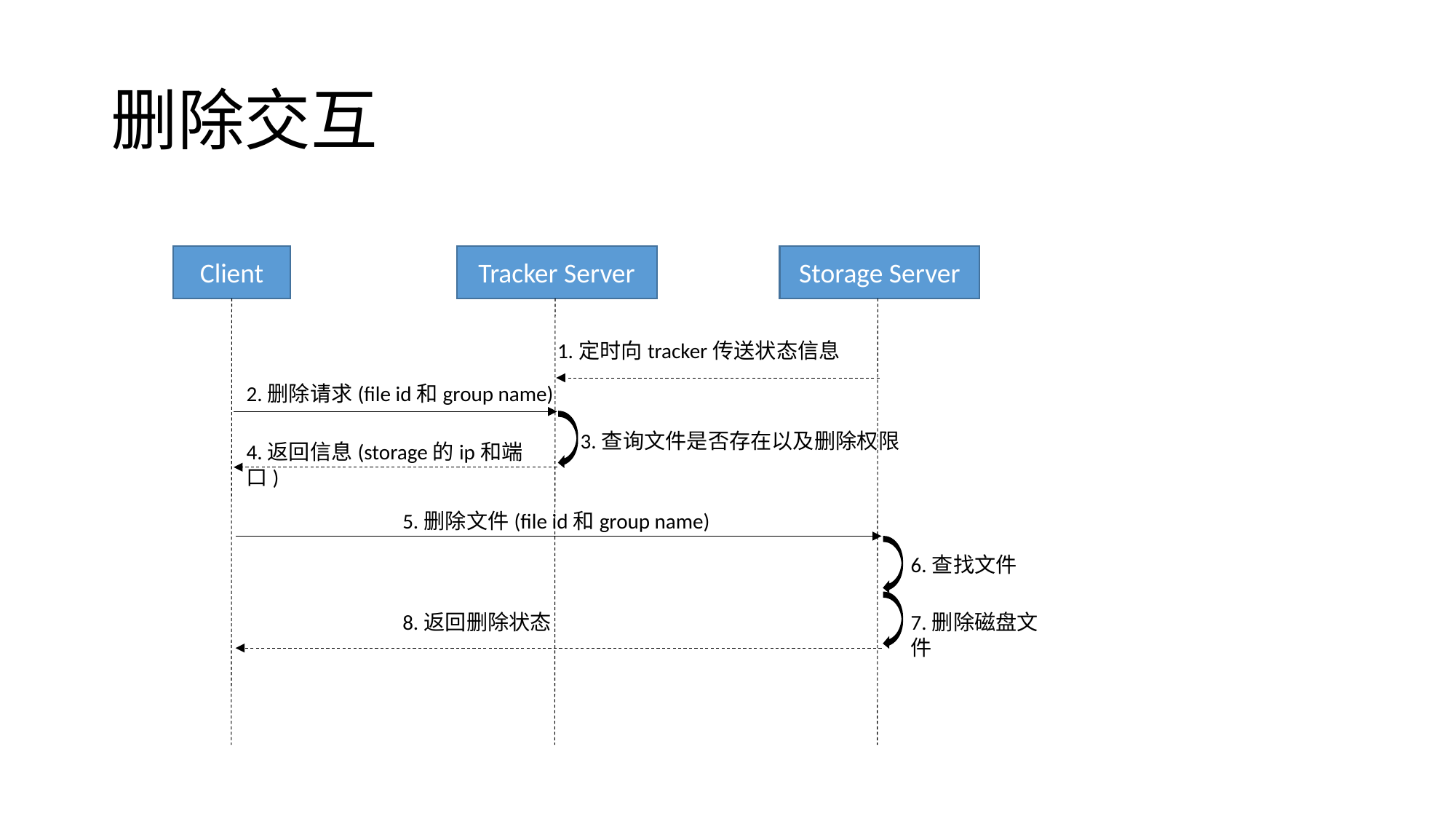

# 删除交互
Client
Tracker Server
Storage Server
1.定时向tracker传送状态信息
2.删除请求(file id和group name)

3.查询文件是否存在以及删除权限
4.返回信息(storage的ip和端口)
5.删除文件(file id和group name)

6.查找文件

8.返回删除状态
7.删除磁盘文件